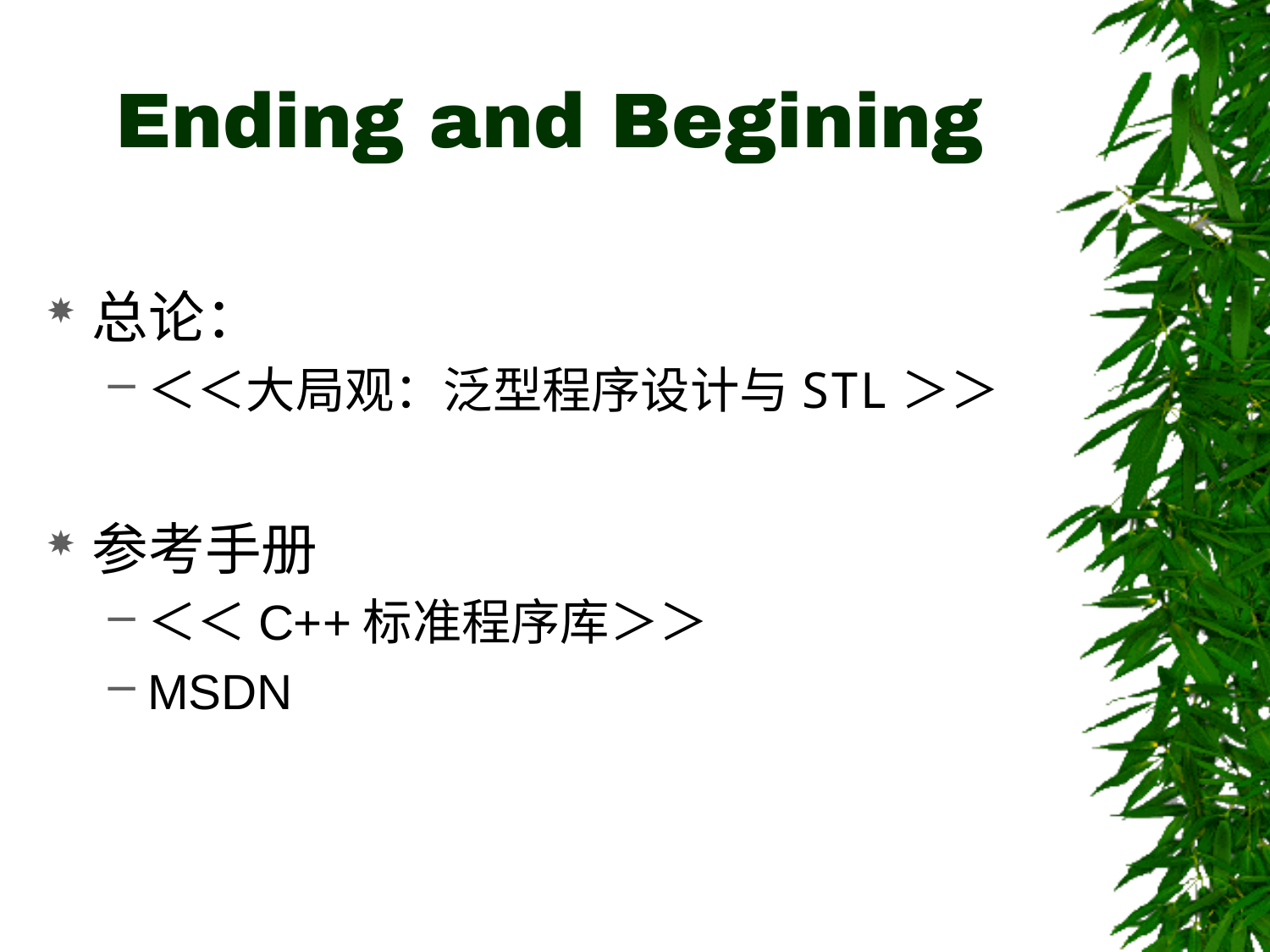

# Ending and Begining
总论：
＜＜大局观：泛型程序设计与STL＞＞

参考手册
＜＜C++标准程序库＞＞
MSDN